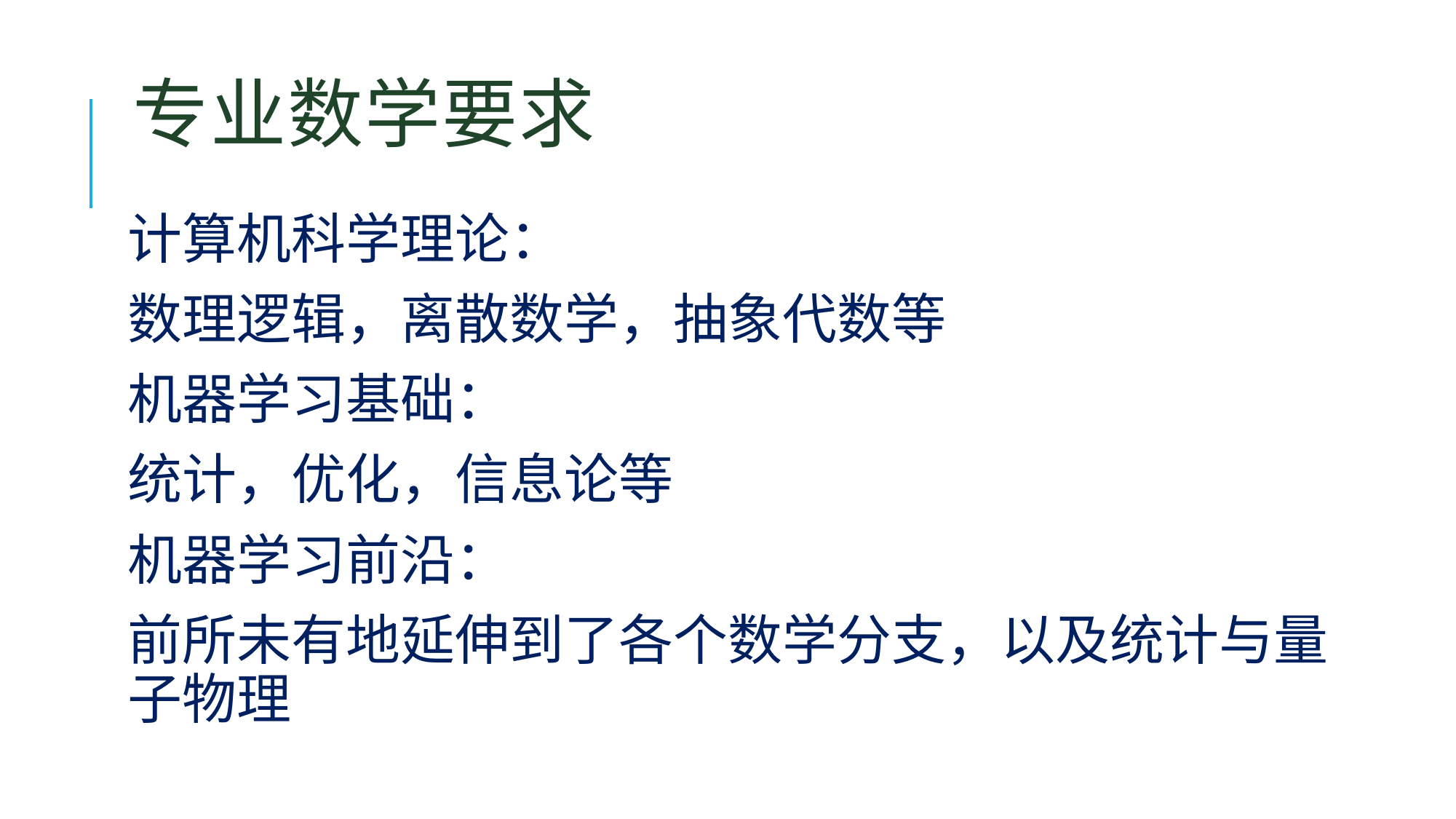

# 专业数学要求
计算机科学理论：
数理逻辑，离散数学，抽象代数等
机器学习基础：
统计，优化，信息论等
机器学习前沿：
前所未有地延伸到了各个数学分支，以及统计与量子物理